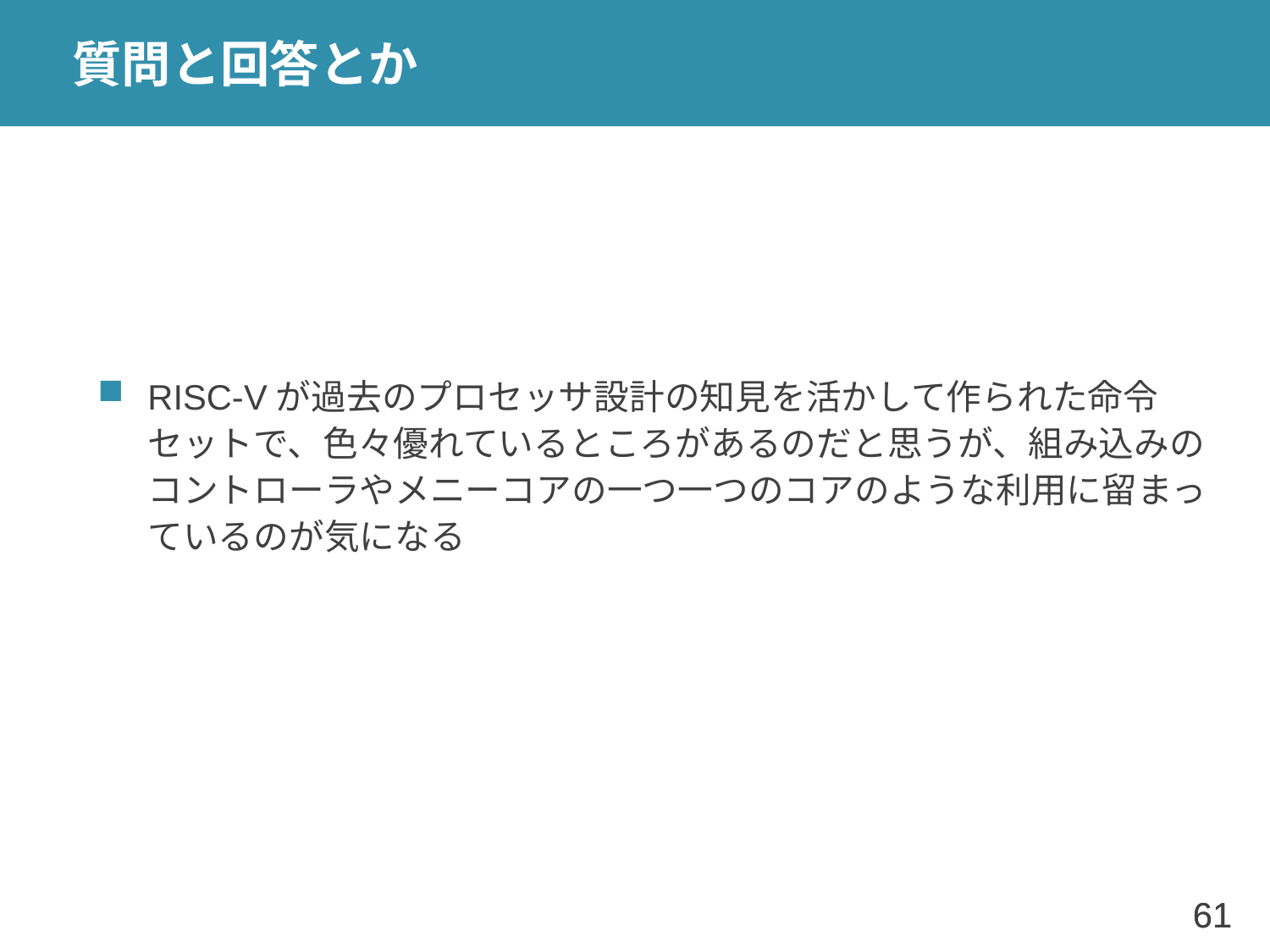

# 質問と回答とか
RISC-Vが過去のプロセッサ設計の知見を活かして作られた命令セットで、色々優れているところがあるのだと思うが、組み込みのコントローラやメニーコアの一つ一つのコアのような利用に留まっているのが気になる